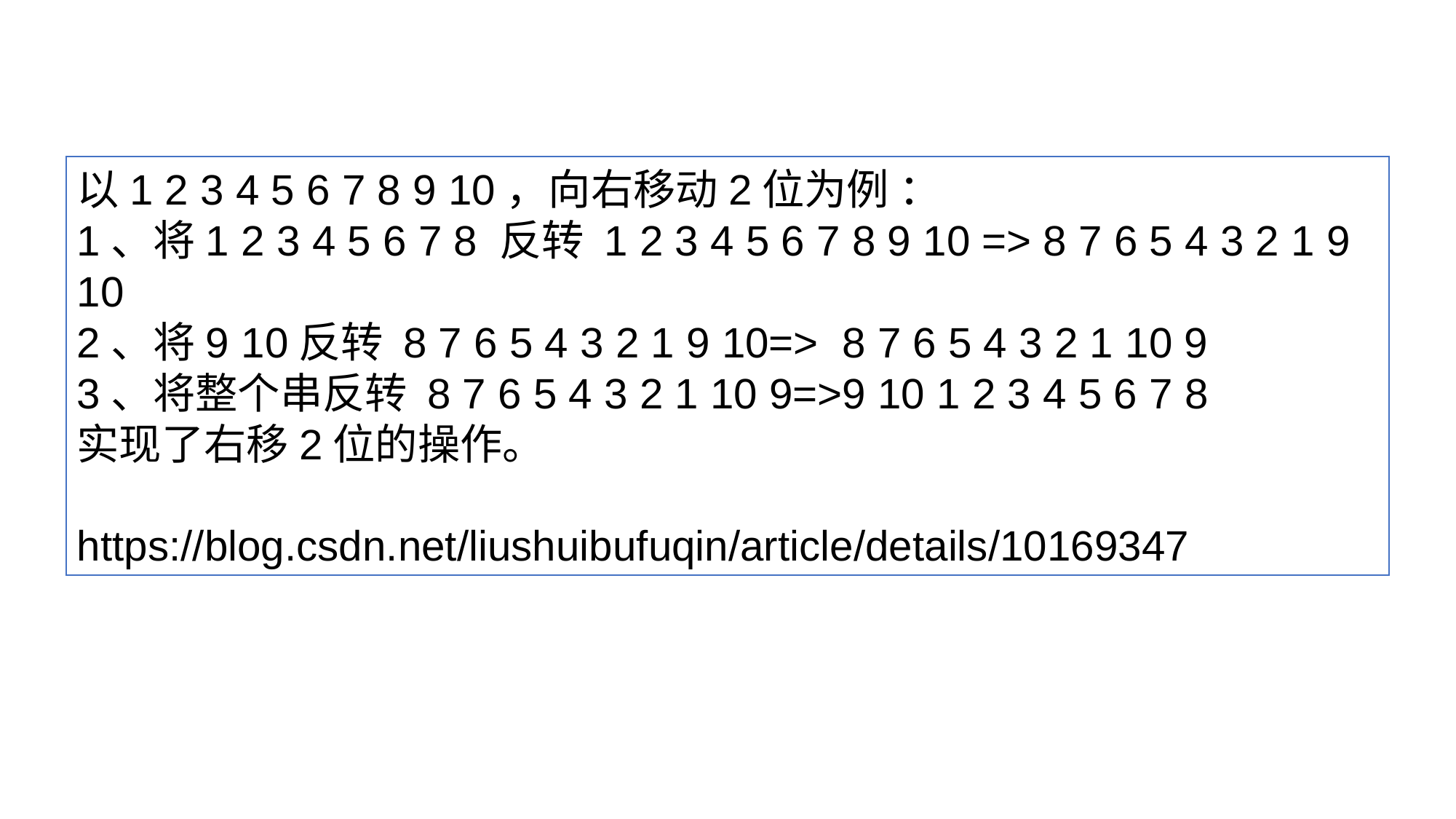

以1 2 3 4 5 6 7 8 9 10，向右移动2位为例 ：
1、将1 2 3 4 5 6 7 8 反转 1 2 3 4 5 6 7 8 9 10 => 8 7 6 5 4 3 2 1 9 10
2、将9 10反转 8 7 6 5 4 3 2 1 9 10=>  8 7 6 5 4 3 2 1 10 9
3、将整个串反转 8 7 6 5 4 3 2 1 10 9=>9 10 1 2 3 4 5 6 7 8
实现了右移2位的操作。

https://blog.csdn.net/liushuibufuqin/article/details/10169347